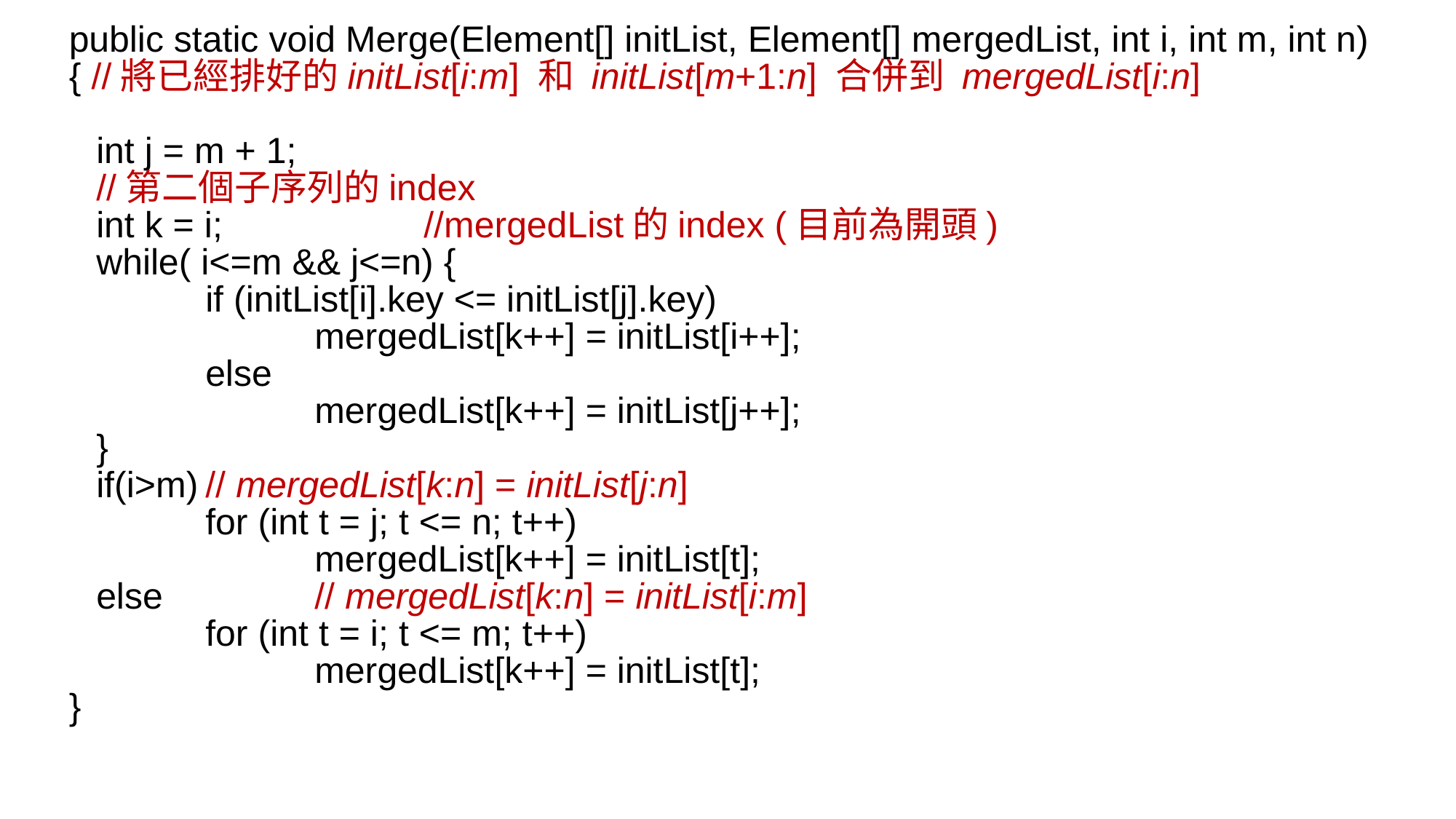

public static void Merge(Element[] initList, Element[] mergedList, int i, int m, int n)
{ //將已經排好的initList[i:m] 和 initList[m+1:n] 合併到 mergedList[i:n]

	int j = m + 1;
	//第二個子序列的index
	int k = i; 		//mergedList的index (目前為開頭)
	while( i<=m && j<=n) {
		if (initList[i].key <= initList[j].key)
			mergedList[k++] = initList[i++];
		else
			mergedList[k++] = initList[j++];
	}
	if(i>m)	// mergedList[k:n] = initList[j:n]
		for (int t = j; t <= n; t++)
			mergedList[k++] = initList[t];
	else 		// mergedList[k:n] = initList[i:m]
		for (int t = i; t <= m; t++)
			mergedList[k++] = initList[t];
}